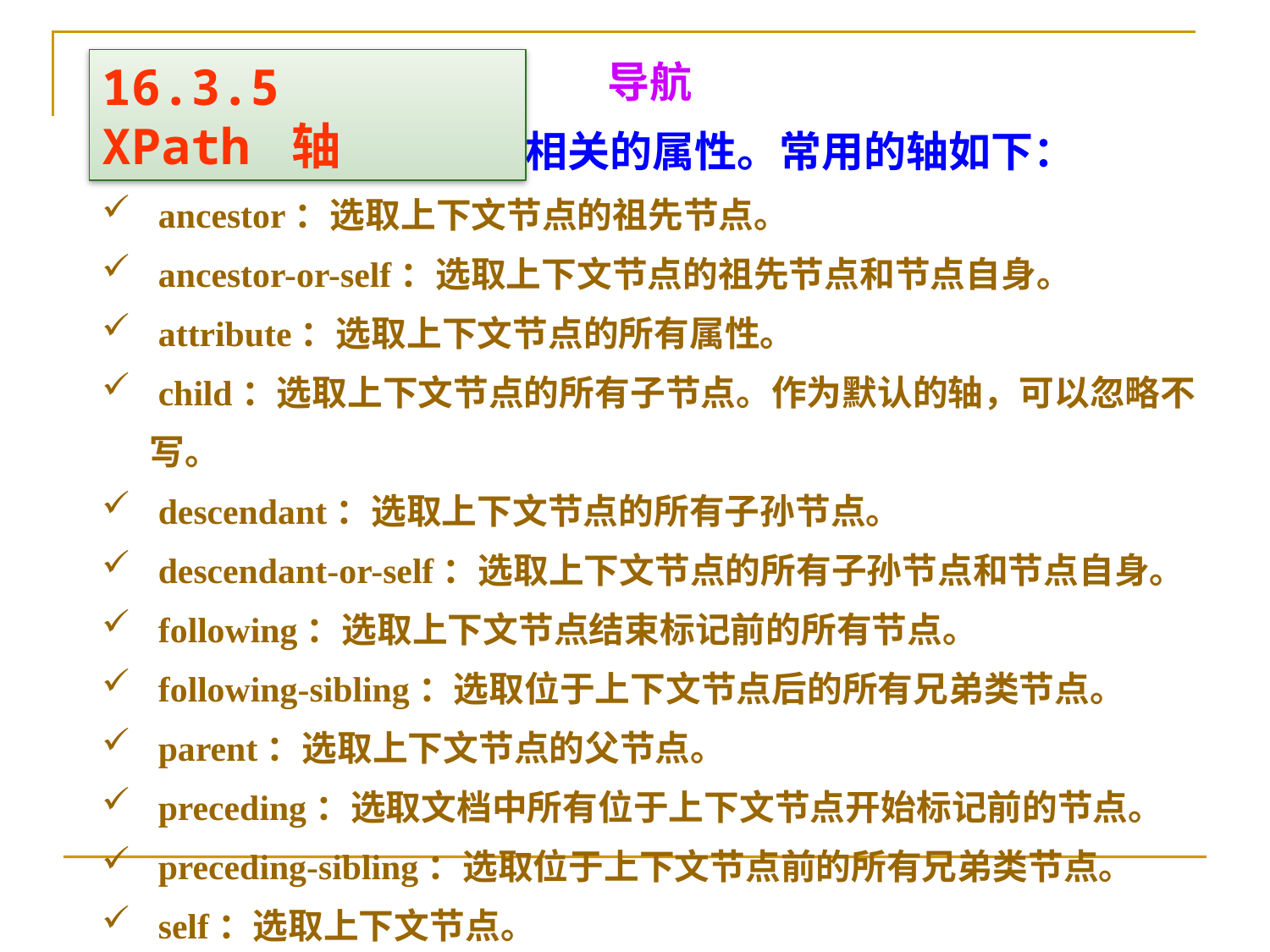

16.3.5 XPath 轴
导航
轴用于定义与当前节点相关的属性。常用的轴如下：
 ancestor：选取上下文节点的祖先节点。
 ancestor-or-self：选取上下文节点的祖先节点和节点自身。
 attribute：选取上下文节点的所有属性。
 child：选取上下文节点的所有子节点。作为默认的轴，可以忽略不写。
 descendant：选取上下文节点的所有子孙节点。
 descendant-or-self：选取上下文节点的所有子孙节点和节点自身。
 following：选取上下文节点结束标记前的所有节点。
 following-sibling：选取位于上下文节点后的所有兄弟类节点。
 parent：选取上下文节点的父节点。
 preceding：选取文档中所有位于上下文节点开始标记前的节点。
 preceding-sibling：选取位于上下文节点前的所有兄弟类节点。
 self：选取上下文节点。